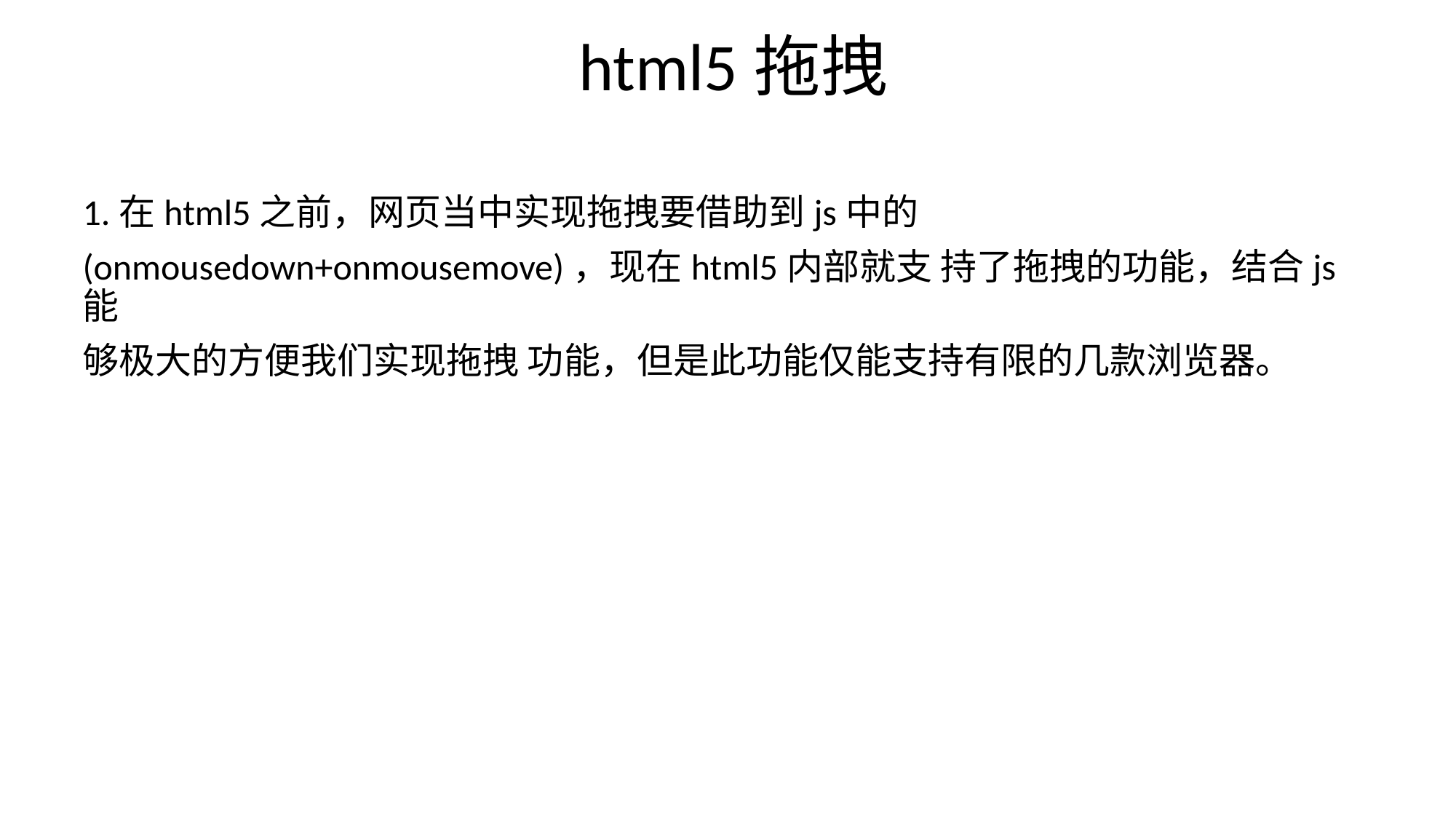

# html5拖拽

1.在html5之前，网页当中实现拖拽要借助到js中的
(onmousedown+onmousemove)，现在html5内部就支 持了拖拽的功能，结合js能
够极大的方便我们实现拖拽 功能，但是此功能仅能支持有限的几款浏览器。